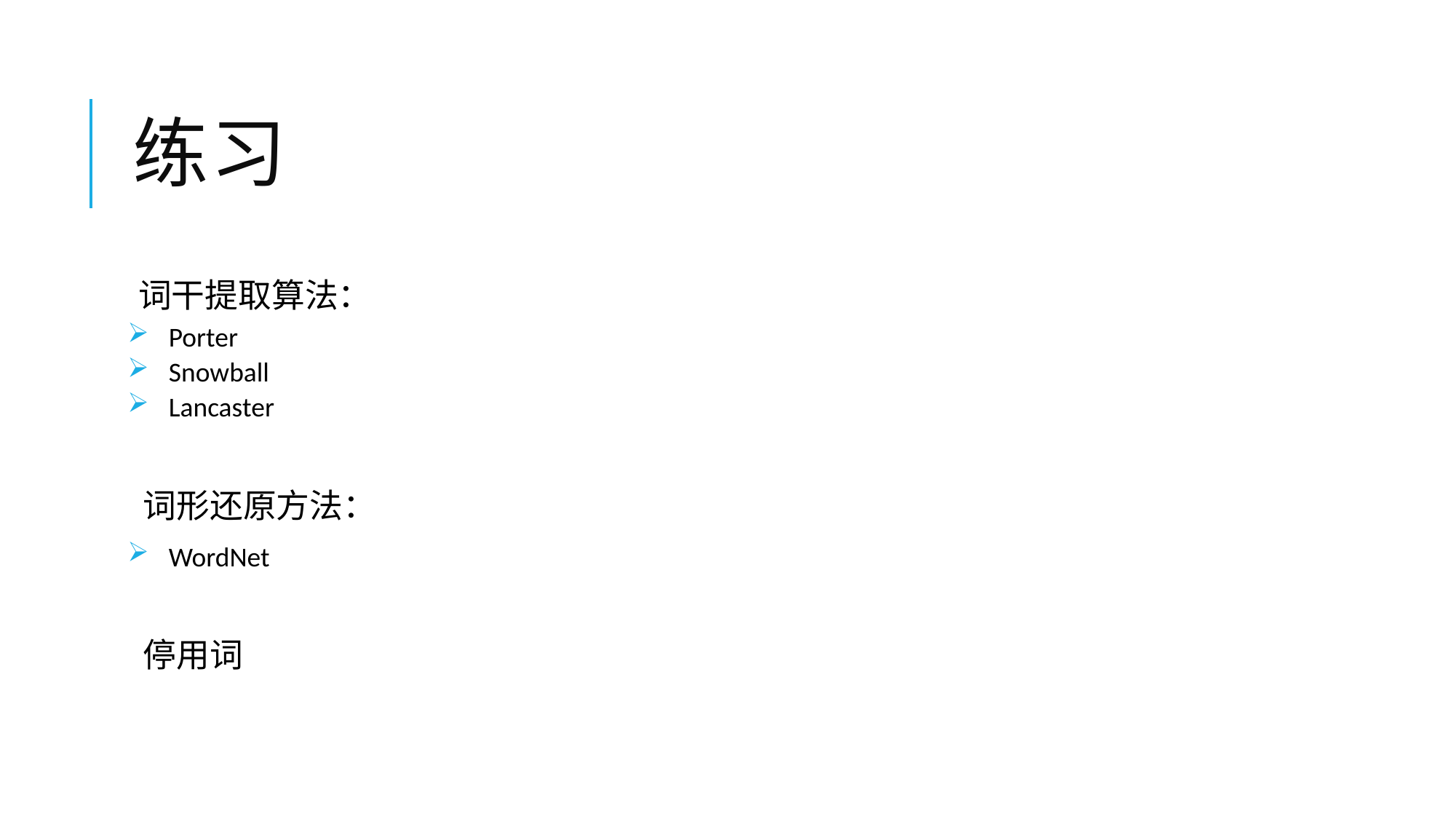

# 练习
词干提取算法：
Porter
Snowball
Lancaster

 词形还原方法：
WordNet

 停用词